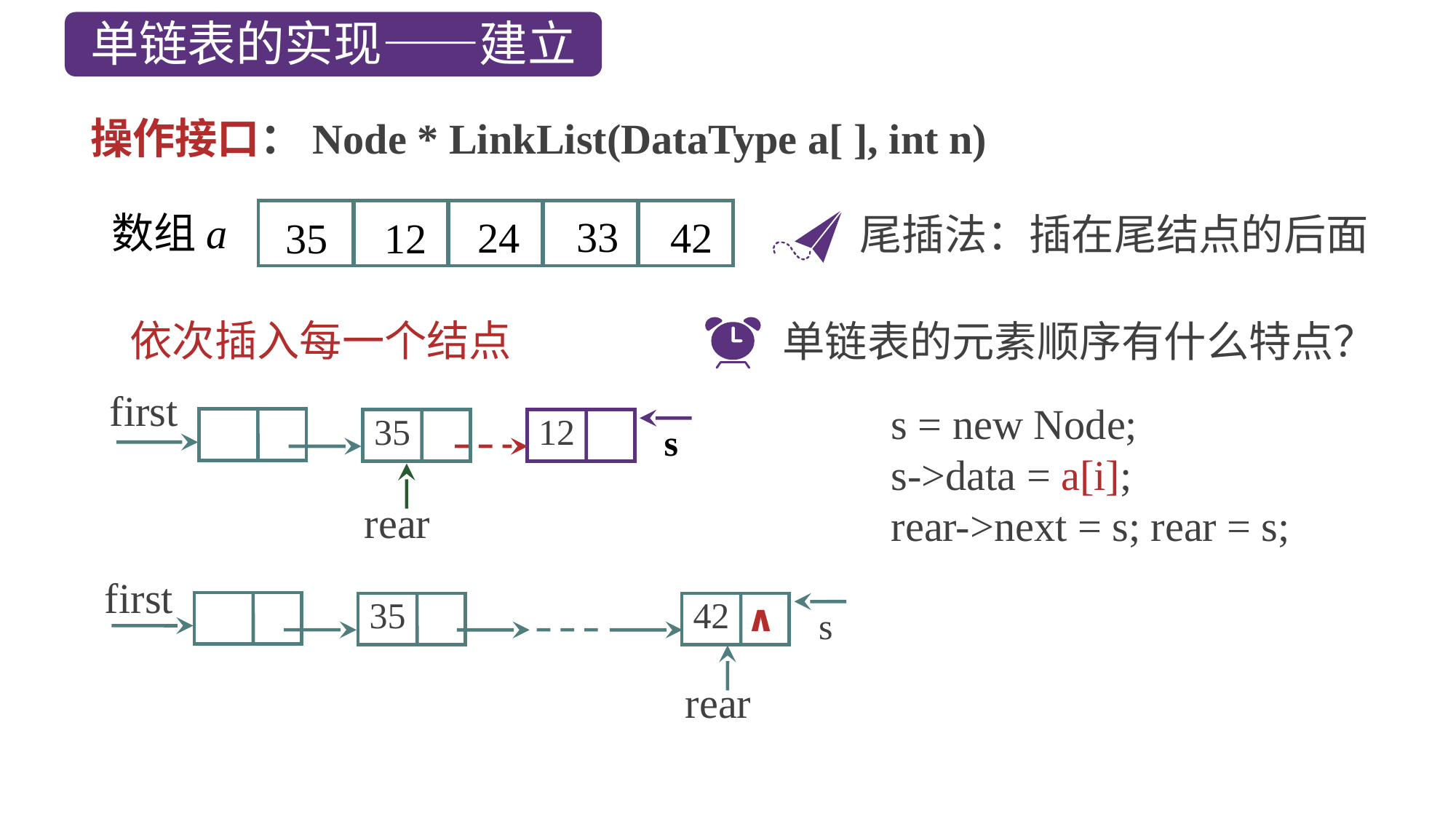

单链表的实现——建立

操作接口：Node * LinkList(DataType a[ ], int n)
数组a

 33
 24
 42
 35
 12
尾插法：插在尾结点的后面

依次插入每一个结点
单链表的元素顺序有什么特点？

first

s = new Node;
s->data = a[i];
rear->next = s; rear = s;
 35

 12

s

rear
first

 42

s
 35

rear
∧